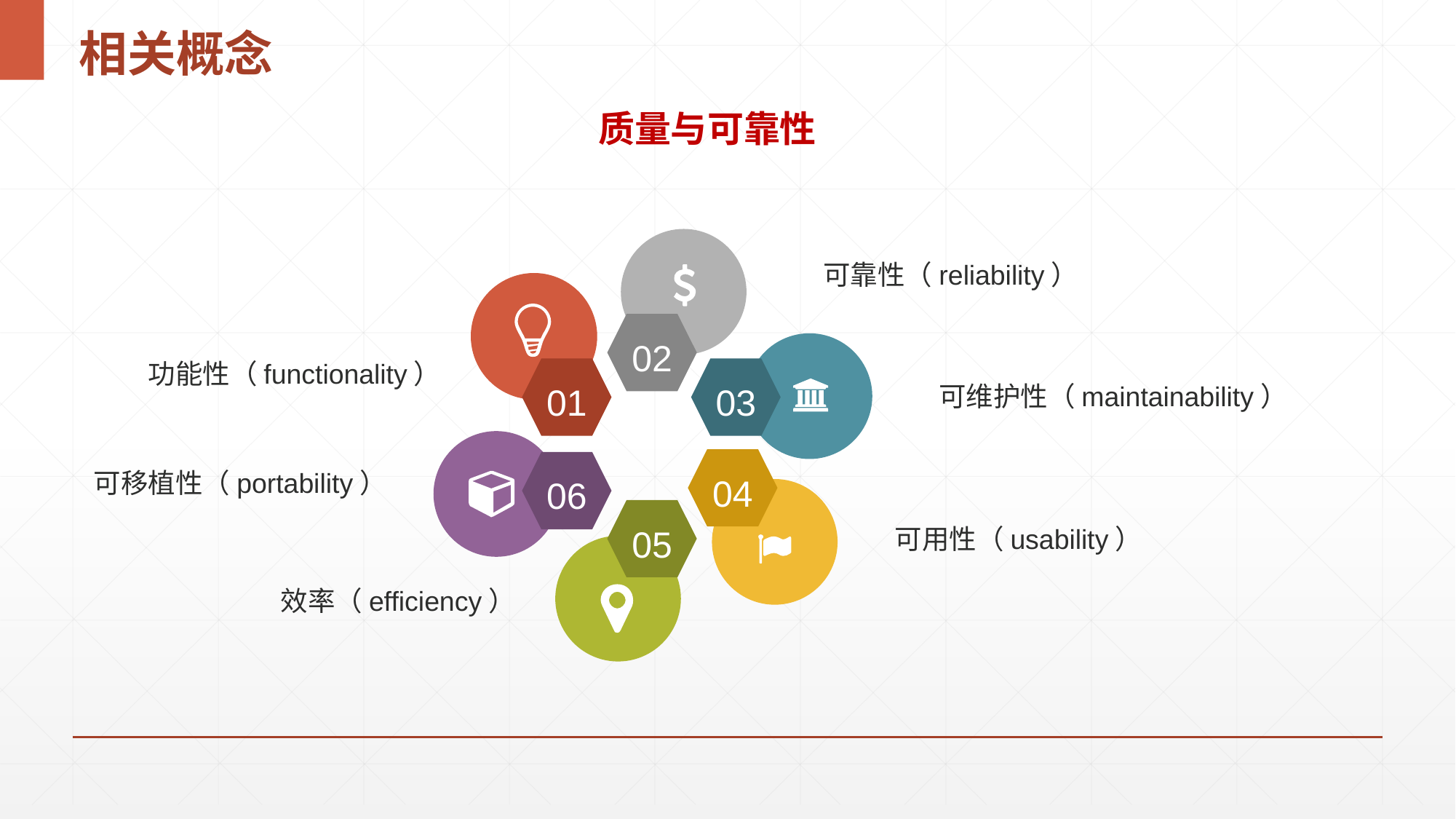

# 相关概念
质量与可靠性

可靠性（reliability）

02

功能性（functionality）
01
03
可维护性（maintainability）

04
06
可移植性（portability）

05
可用性（usability）

效率（efficiency）